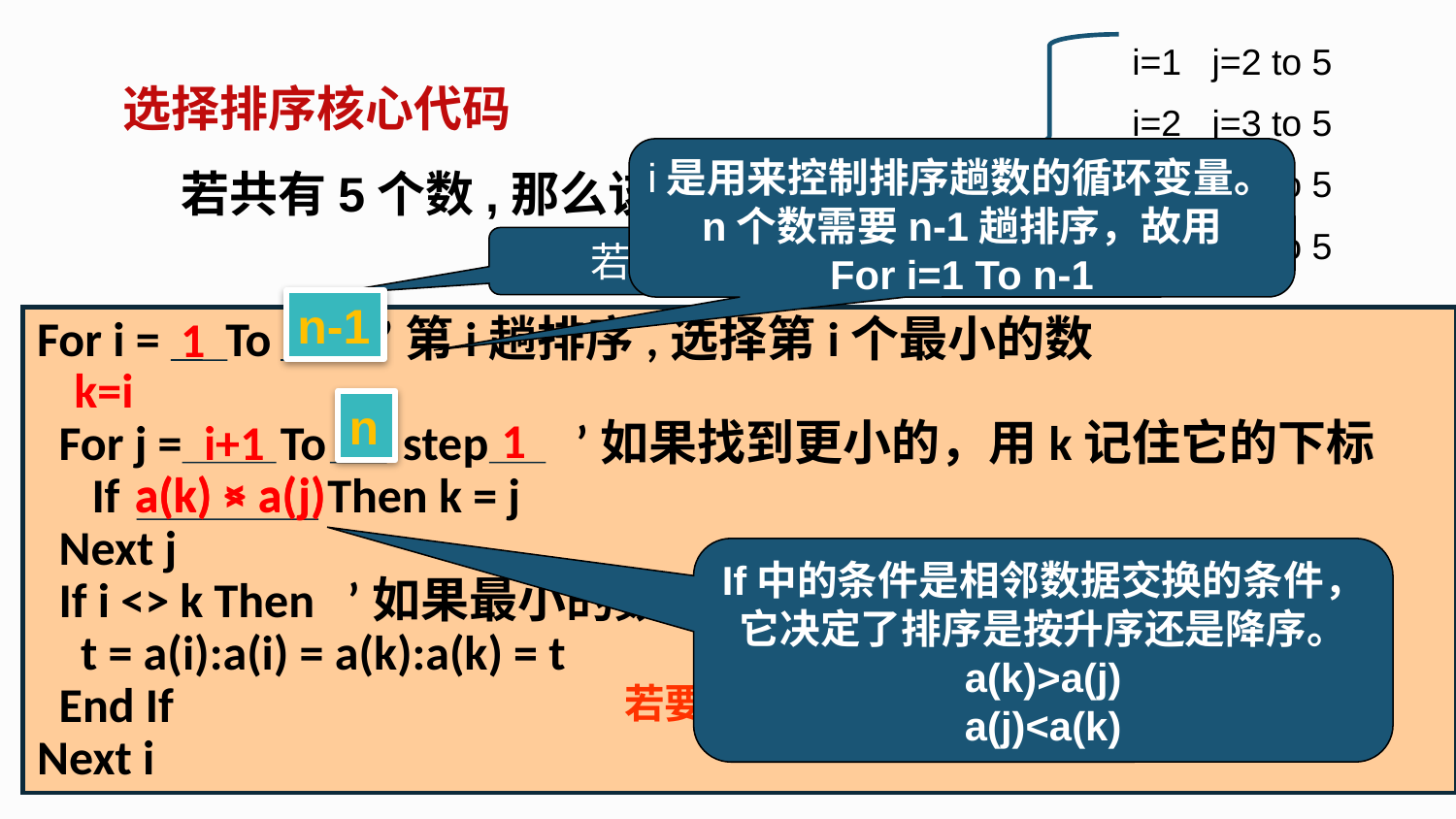

i=1   j=2 to 5

选择排序核心代码
i=2   j=3 to 5
i是用来控制排序趟数的循环变量。n个数需要n-1趟排序，故用
For i=1 To n-1
若共有5个数,那么该数据列为
                        a(1), a(2), a(3), a(4), a(5)
i=3   j=4 to 5
i=4   j=5 to 5
若有n个数参与排序
n-1
1
4
For i =      To          ’第i趟排序,选择第i个最小的数

  For j =         To       step        ’如果找到更小的，用k记住它的下标
     If                   Then k = j
  Next j
  If i <> k Then   ’如果最小的数所在的下标不是i，则交换
    t = a(i):a(i) = a(k):a(k) = t
  End If
Next i

k=i
n
1
5
i+1
a(k) < a(j)
a(k) > a(j)
If中的条件是相邻数据交换的条件，它决定了排序是按升序还是降序。
a(k)>a(j)
a(j)<a(k)
若要从大到小进行排序？